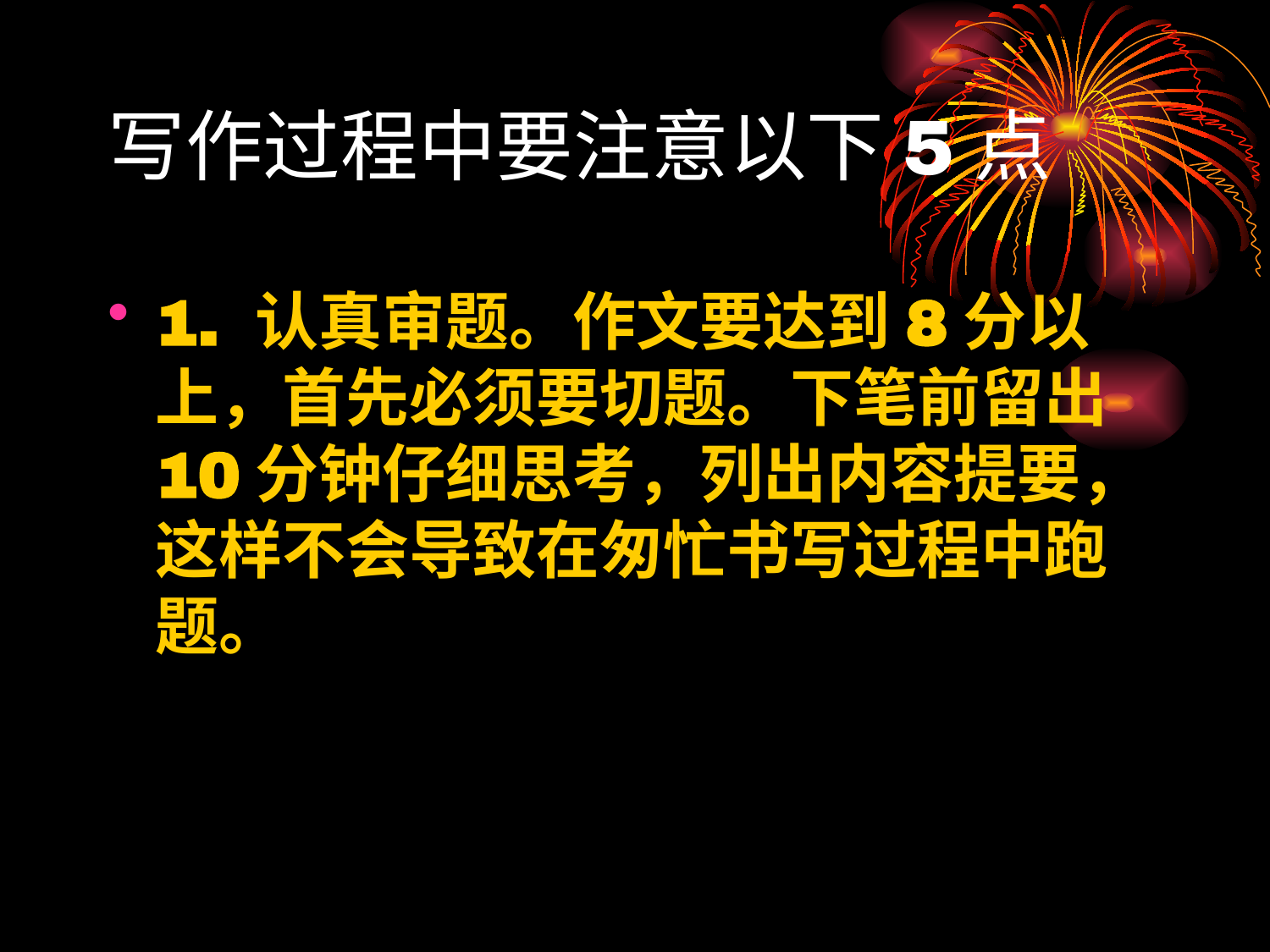

# 写作过程中要注意以下5点
1. 认真审题。作文要达到8分以上，首先必须要切题。下笔前留出10分钟仔细思考，列出内容提要，这样不会导致在匆忙书写过程中跑题。